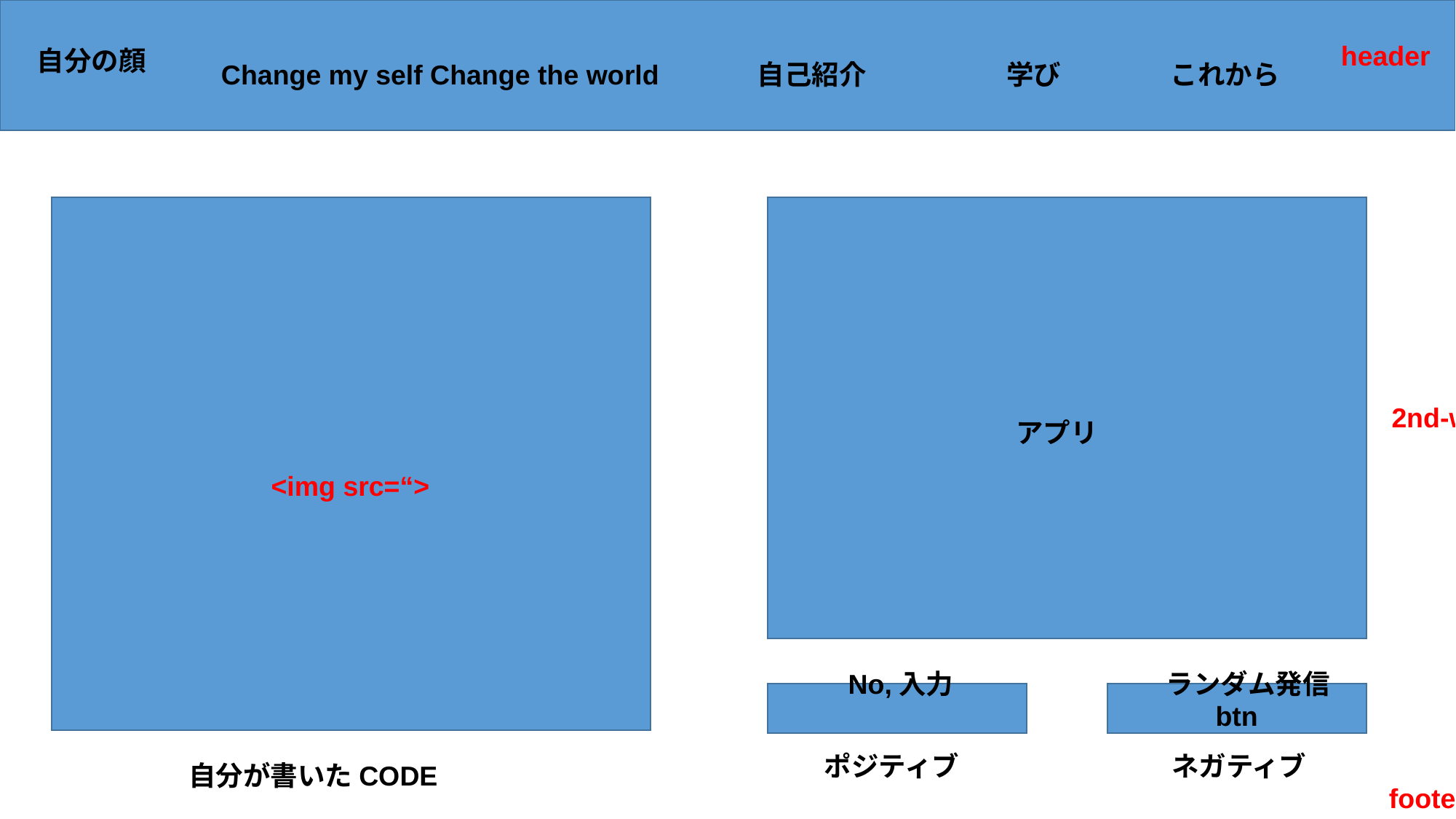

header
自分の顔
Change my self Change the world
自己紹介
学び
これから

2nd-wrapper
アプリ
<img src=“>
No,入力
ランダム発信

btn
ポジティブ
ネガティブ
自分が書いたCODE
footer